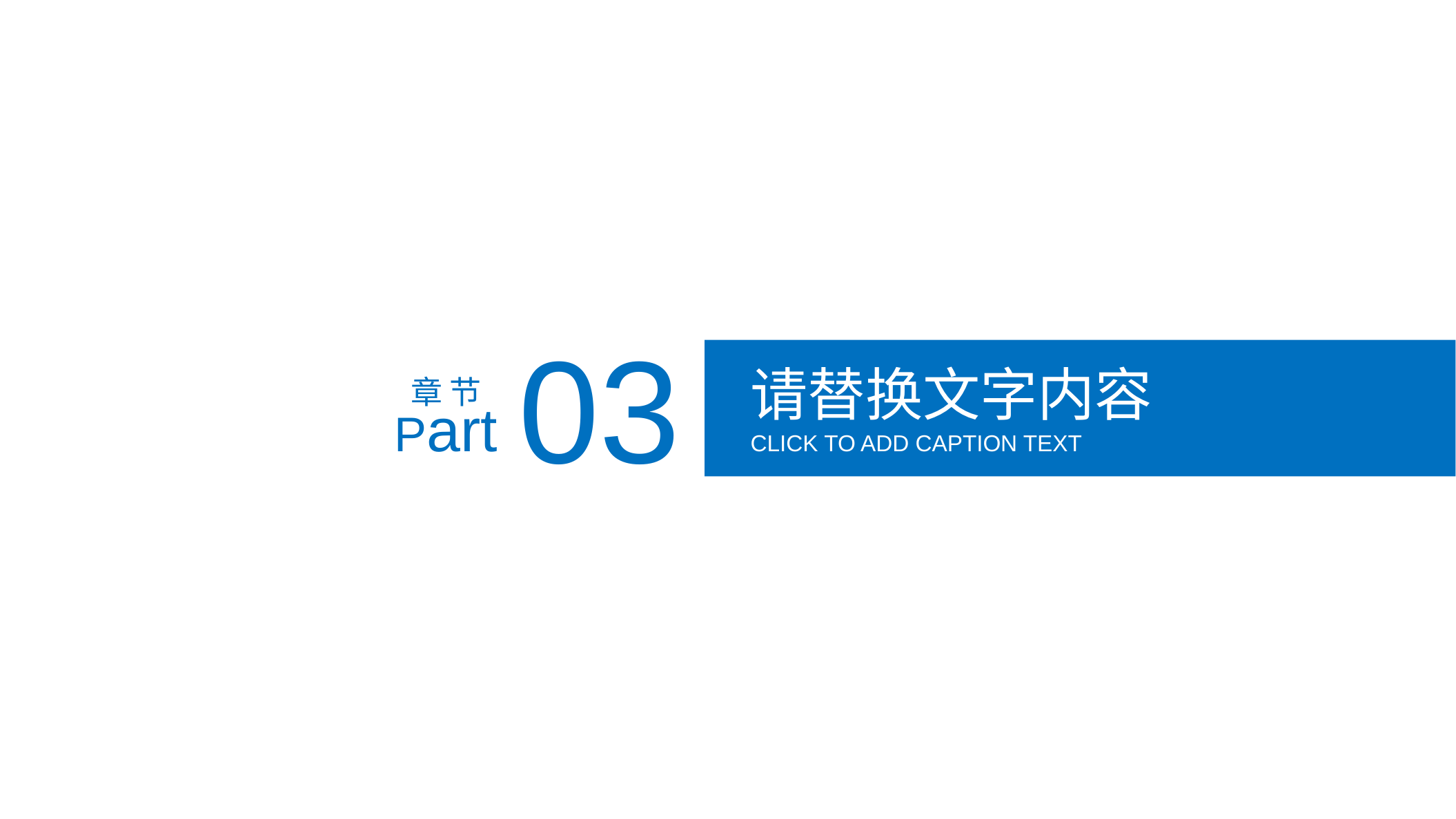

03

请替换文字内容
章 节
Part
CLICK TO ADD CAPTION TEXT